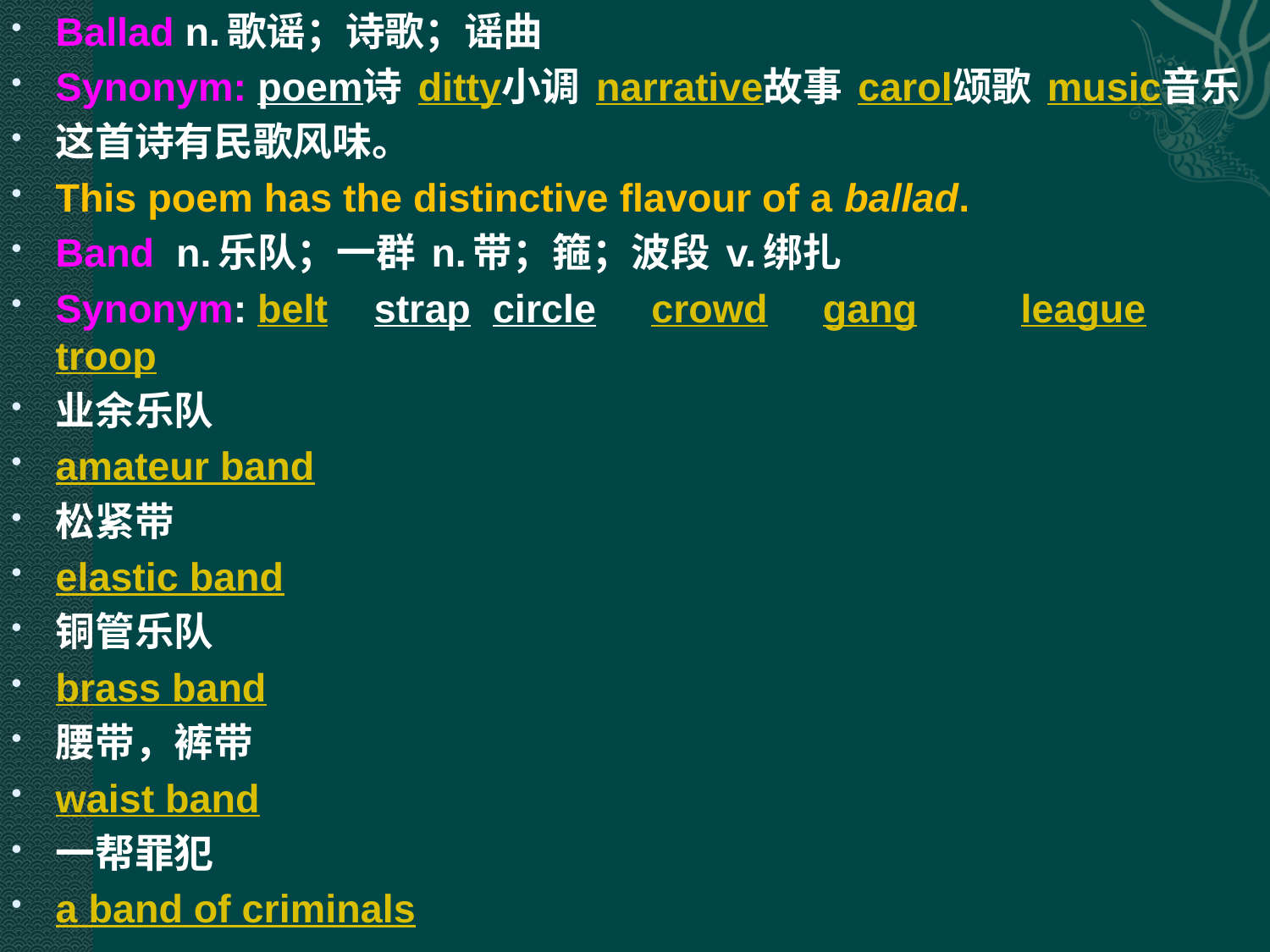

Ballad n.歌谣；诗歌；谣曲
Synonym: poem诗 ditty小调 narrative故事 carol颂歌 music音乐
这首诗有民歌风味。
This poem has the distinctive flavour of a ballad.
Band  n.乐队；一群 n.带；箍；波段 v.绑扎
Synonym: belt　strap  circle　 crowd　 gang　 　 league　 troop
业余乐队
amateur band
松紧带
elastic band
铜管乐队
brass band
腰带，裤带
waist band
一帮罪犯
a band of criminals